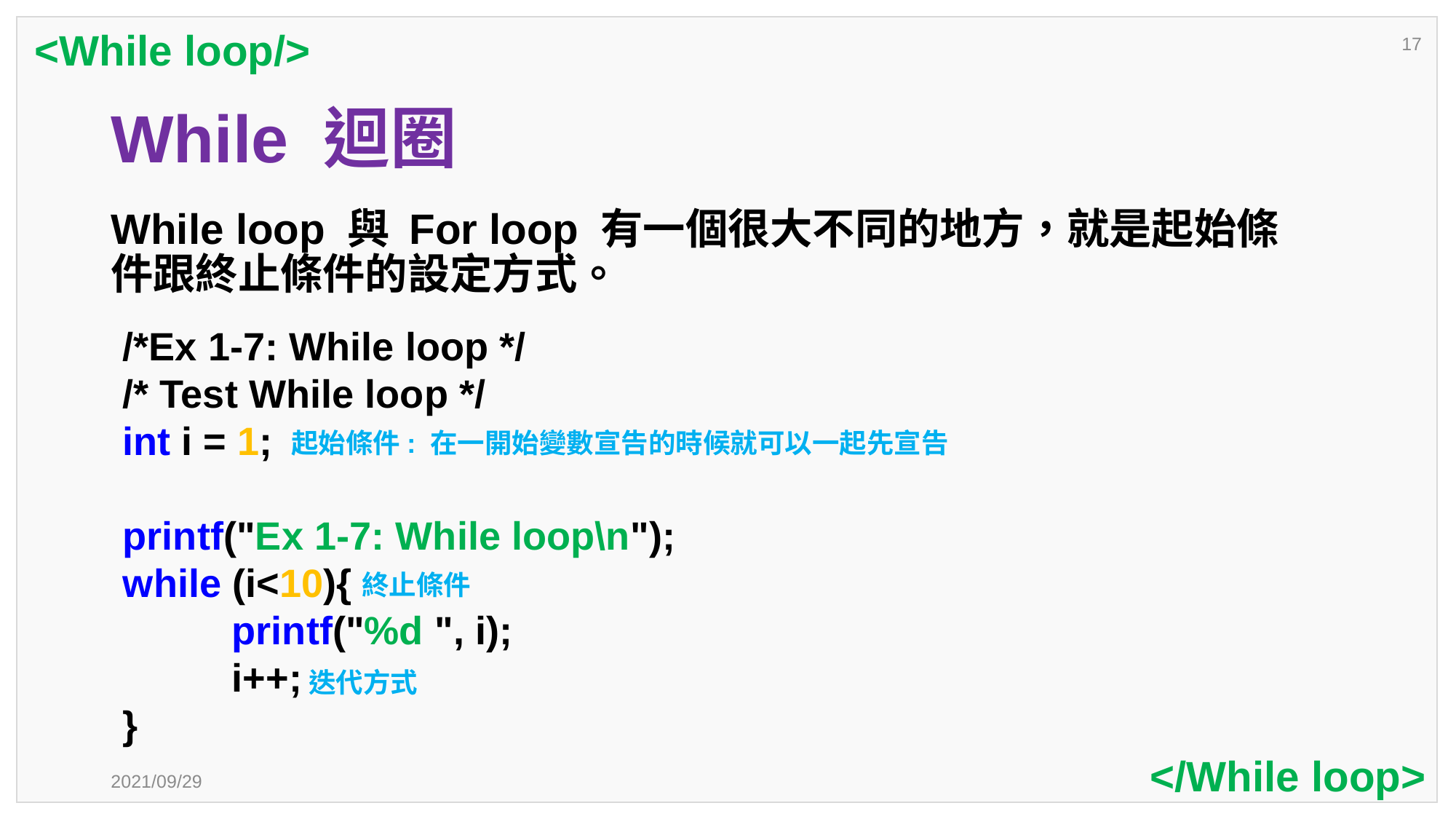

<While loop/>
17
# While 迴圈
While loop 與 For loop 有一個很大不同的地方，就是起始條件跟終止條件的設定方式。

/*Ex 1-7: While loop */
/* Test While loop */
int i = 1;

printf("Ex 1-7: While loop\n");
while (i<10){
	printf("%d ", i);
	i++;
}
起始條件: 在一開始變數宣告的時候就可以一起先宣告
終止條件
迭代方式
</While loop>
2021/09/29